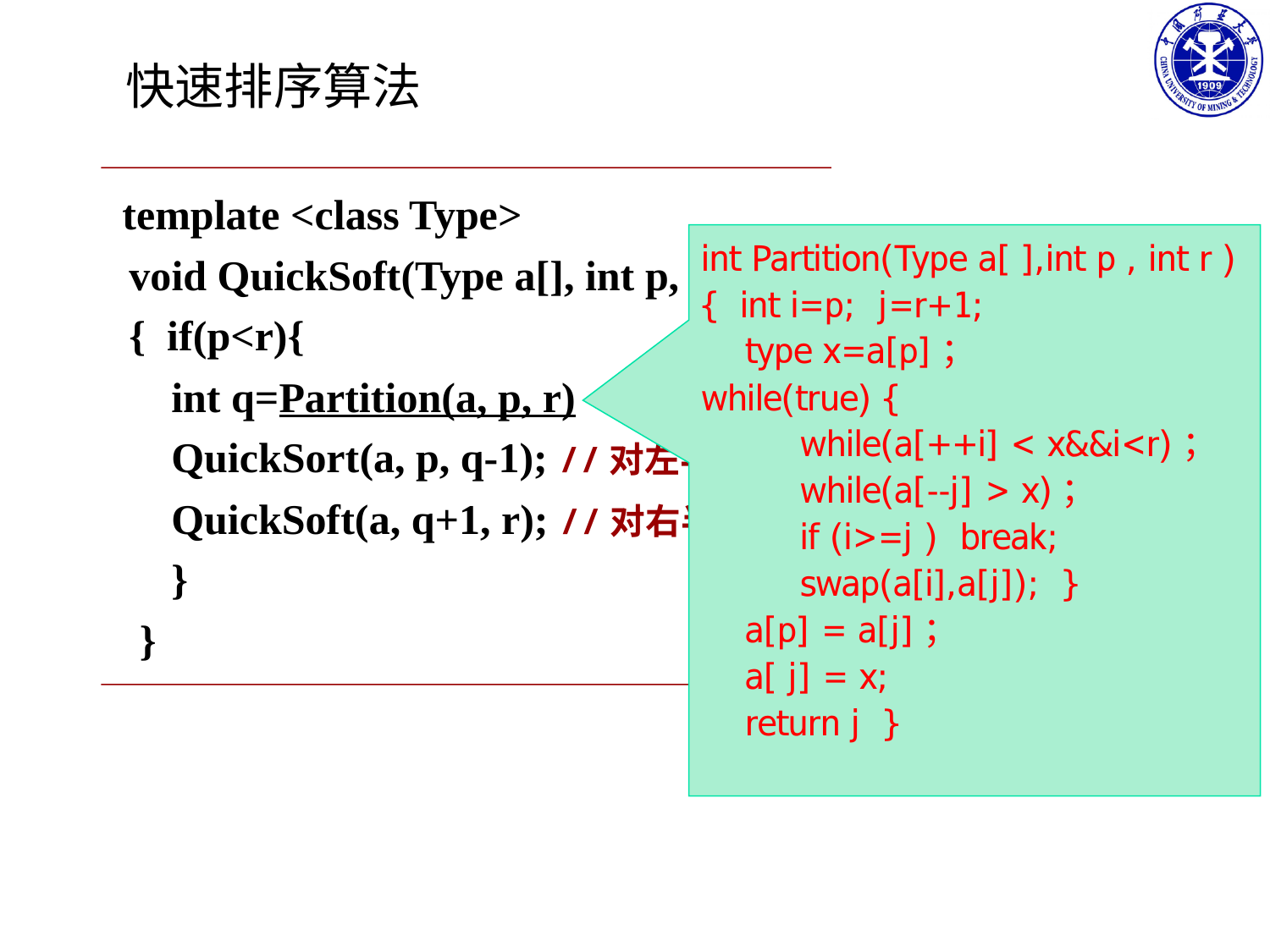

快速排序算法
    template <class Type>
    void QuickSoft(Type a[], int p, int r)
    {  if(p<r){
        int q=Partition(a, p, r)
        QuickSort(a, p, q-1); //对左半段排序
        QuickSoft(a, q+1, r); //对右半段排序
        }
     }

int Partition(Type a[ ],int p , int r )
{  int i=p;  j=r+1;
    type x=a[p]；
while(true) {
         while(a[++i] < x&&i<r)；
         while(a[--j] > x)；
         if (i>=j )  break;
         swap(a[i],a[j]);  }
    a[p] = a[j]；
    a[ j] = x;
    return j  }